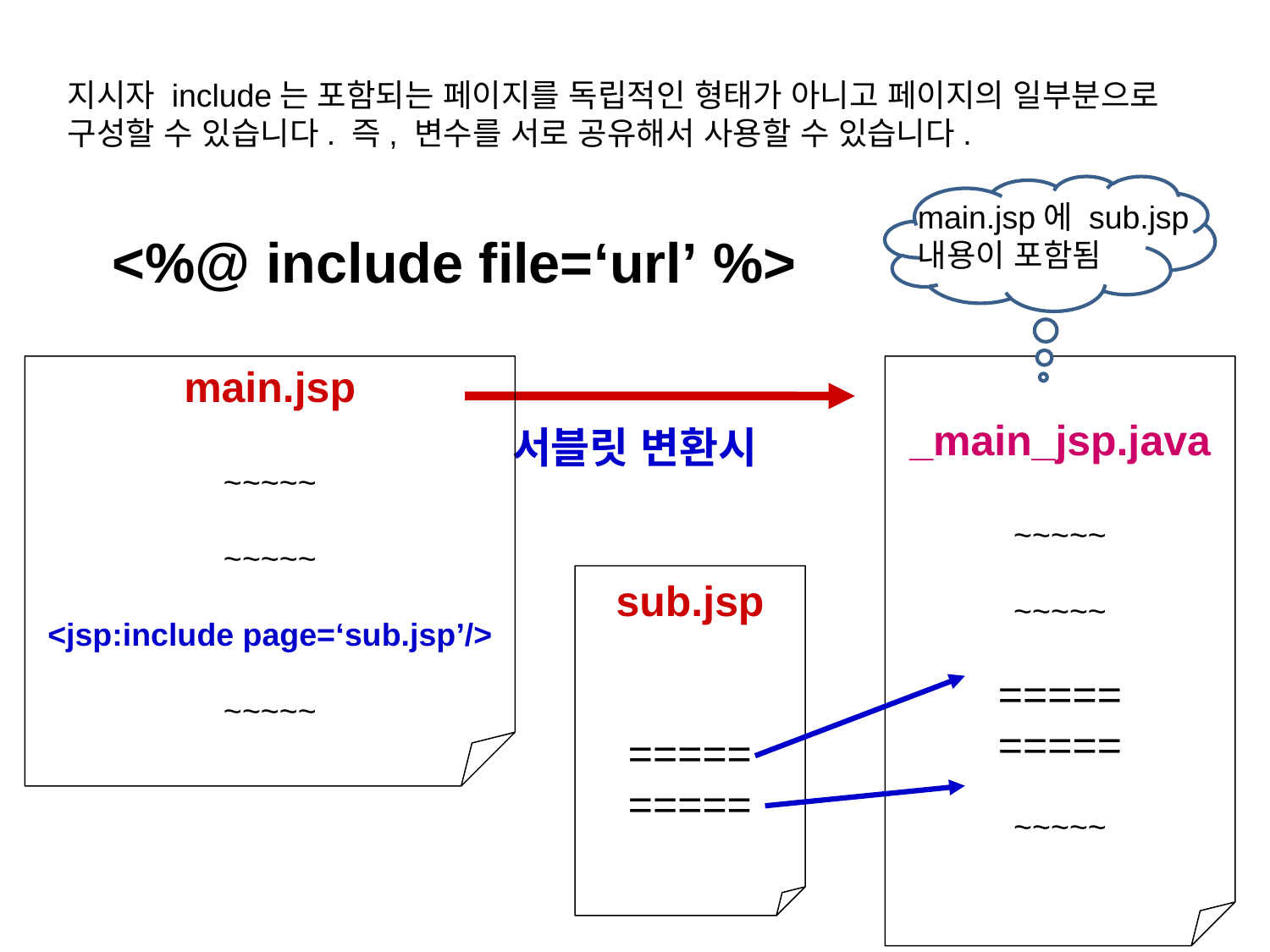

지시자 include는 포함되는 페이지를 독립적인 형태가 아니고 페이지의 일부분으로 구성할 수 있습니다. 즉, 변수를 서로 공유해서 사용할 수 있습니다.

main.jsp에 sub.jsp 내용이 포함됨
<%@ include file=‘url’ %>
main.jsp

~~~~~

~~~~~

<jsp:include page=‘sub.jsp’/>

~~~~~
_main_jsp.java

~~~~~

~~~~~

=====
=====

~~~~~

서블릿 변환시
sub.jsp

=====
=====